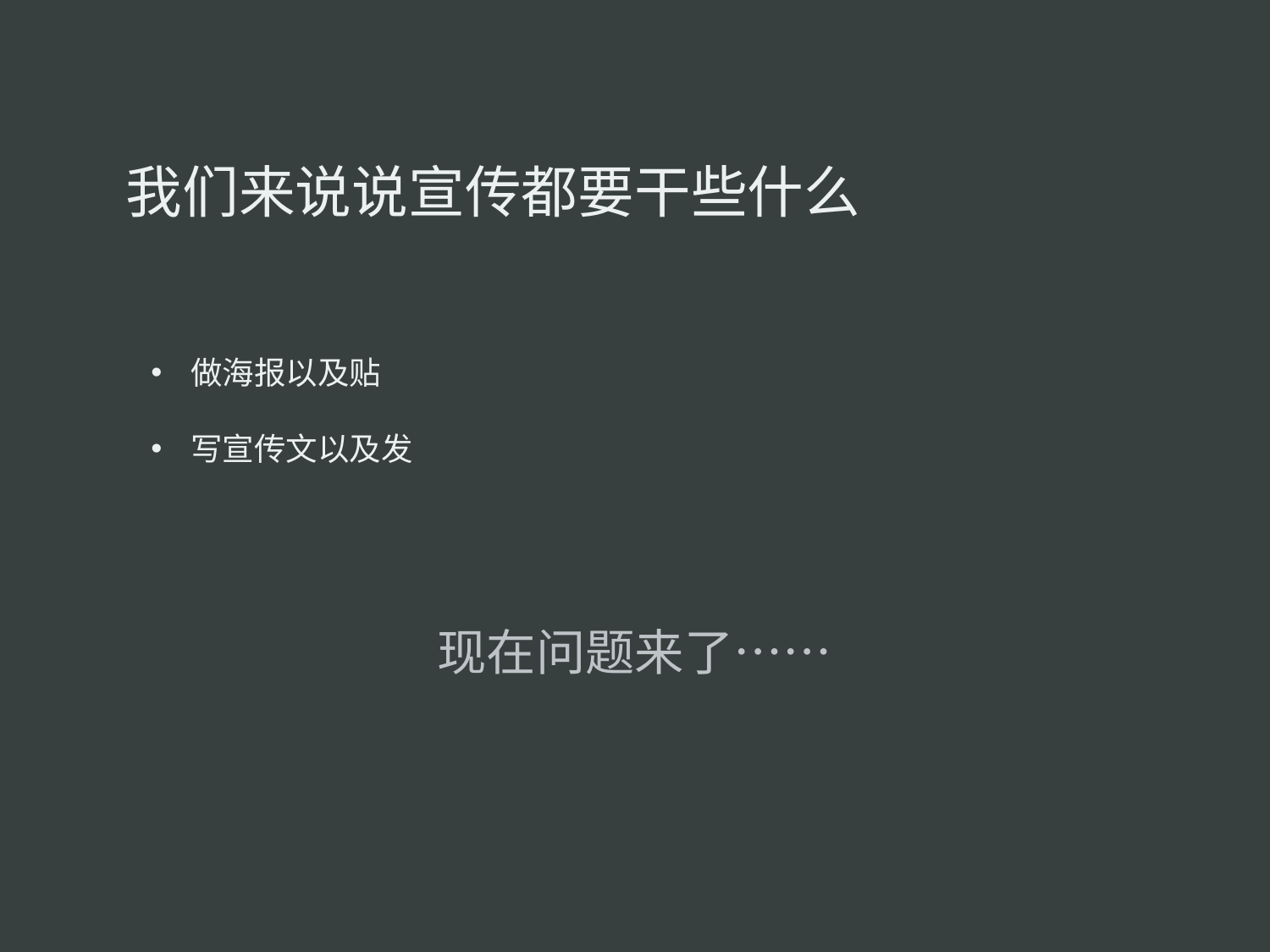

我们来说说宣传都要干些什么
做海报以及贴
写宣传文以及发
现在问题来了……